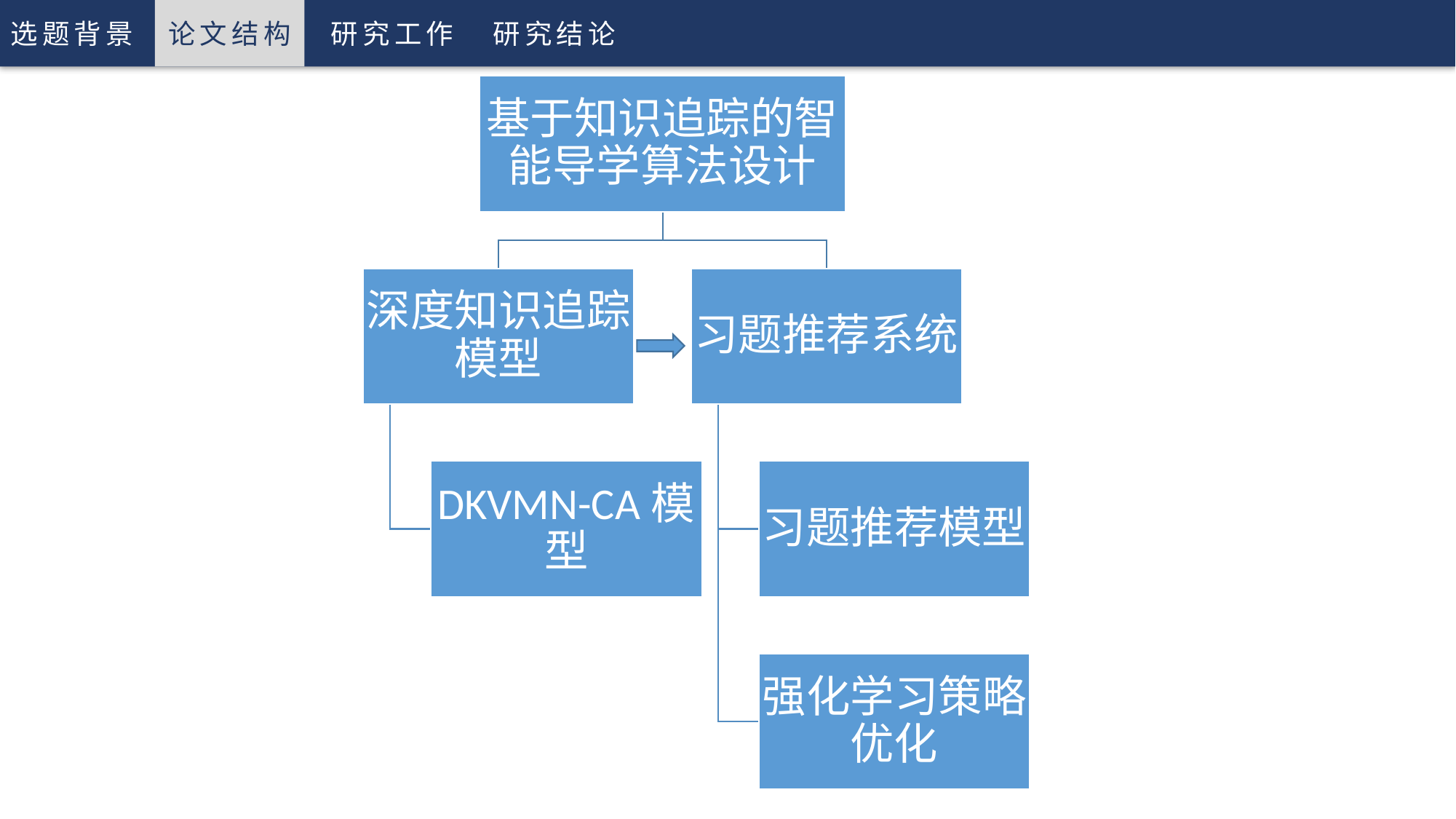

论文结构
选题背景
研究工作
研究结论

基于知识追踪的智能导学算法设计
深度知识追踪模型
DKVMN-CA模型
习题推荐系统
习题推荐模型
强化学习策略优化